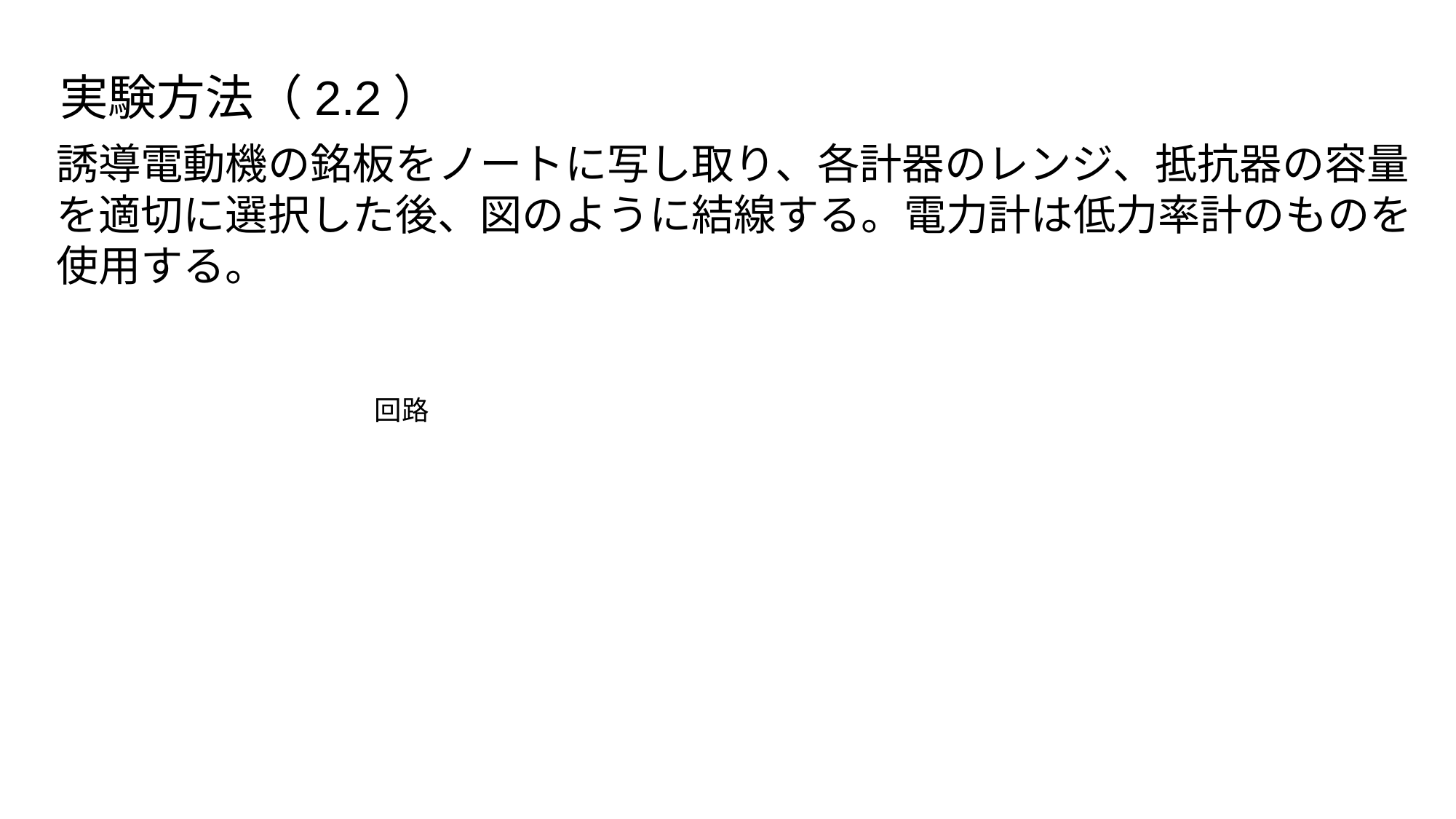

実験方法（2.2）
誘導電動機の銘板をノートに写し取り、各計器のレンジ、抵抗器の容量を適切に選択した後、図のように結線する。電力計は低力率計のものを使用する。
回路